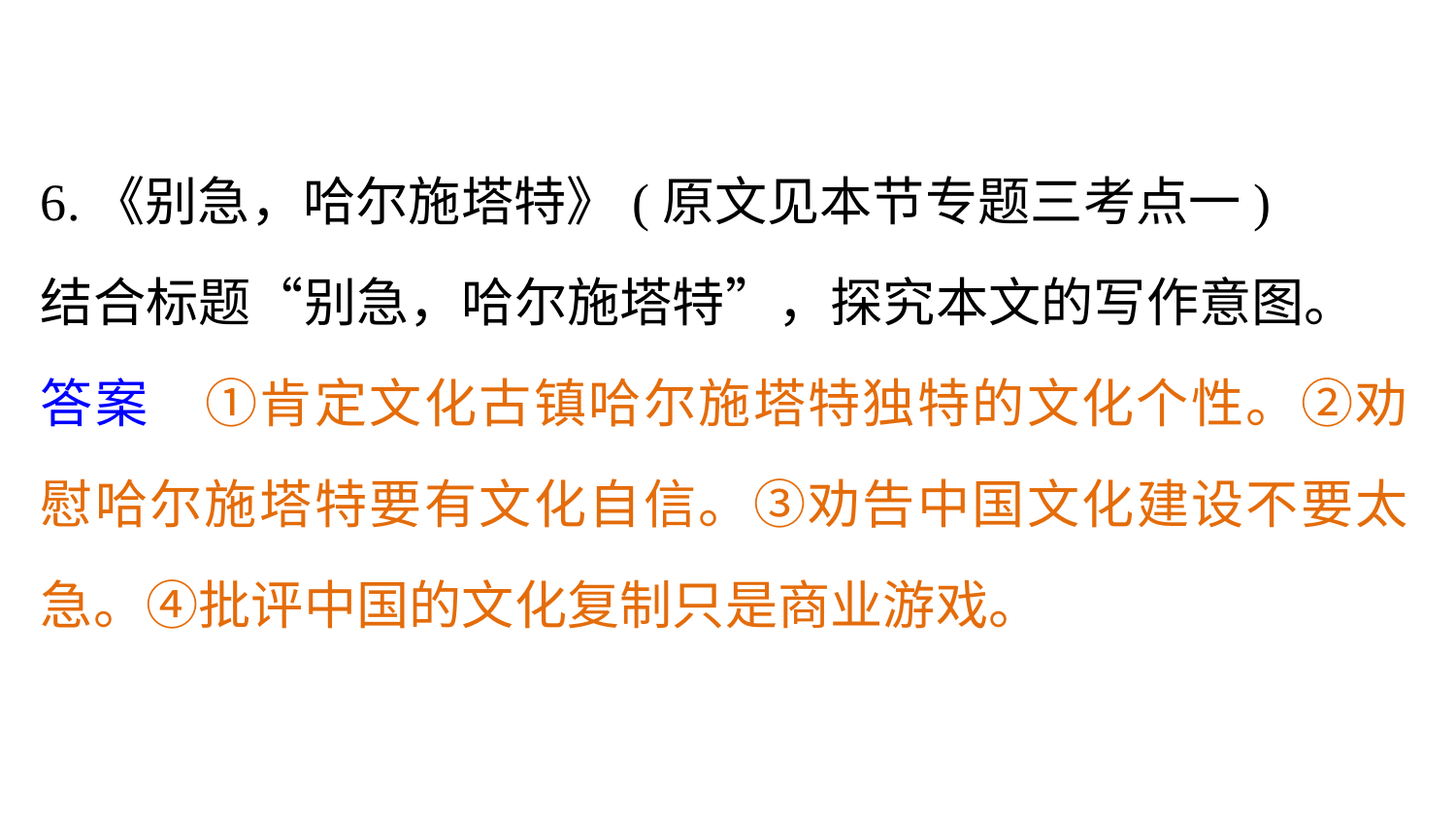

6.《别急，哈尔施塔特》(原文见本节专题三考点一)
结合标题“别急，哈尔施塔特”，探究本文的写作意图。
答案　①肯定文化古镇哈尔施塔特独特的文化个性。②劝慰哈尔施塔特要有文化自信。③劝告中国文化建设不要太急。④批评中国的文化复制只是商业游戏。